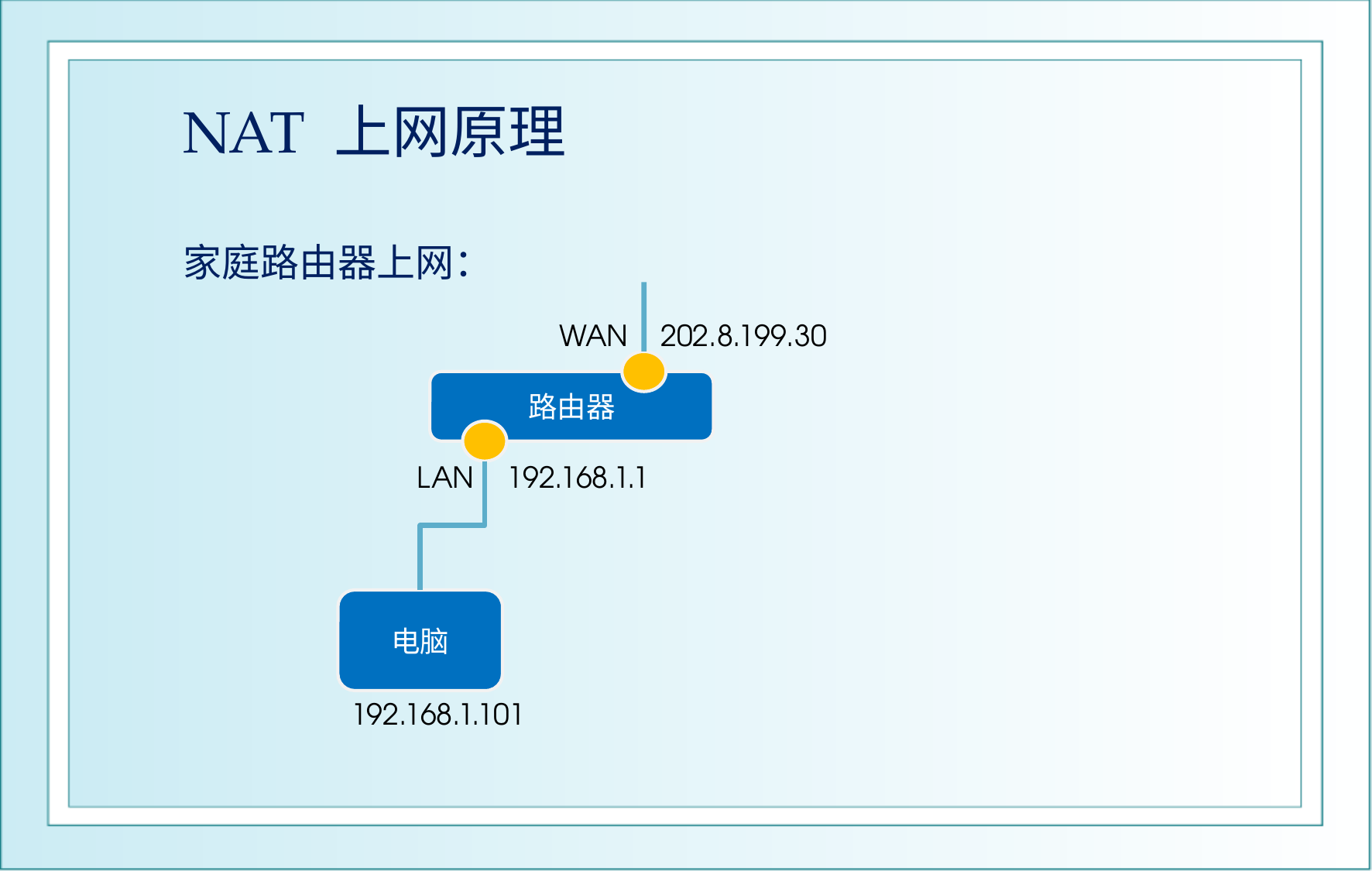

# NAT 上网原理
家庭路由器上网：
WAN    202.8.199.30

路由器

LAN    192.168.1.1
电脑
192.168.1.101